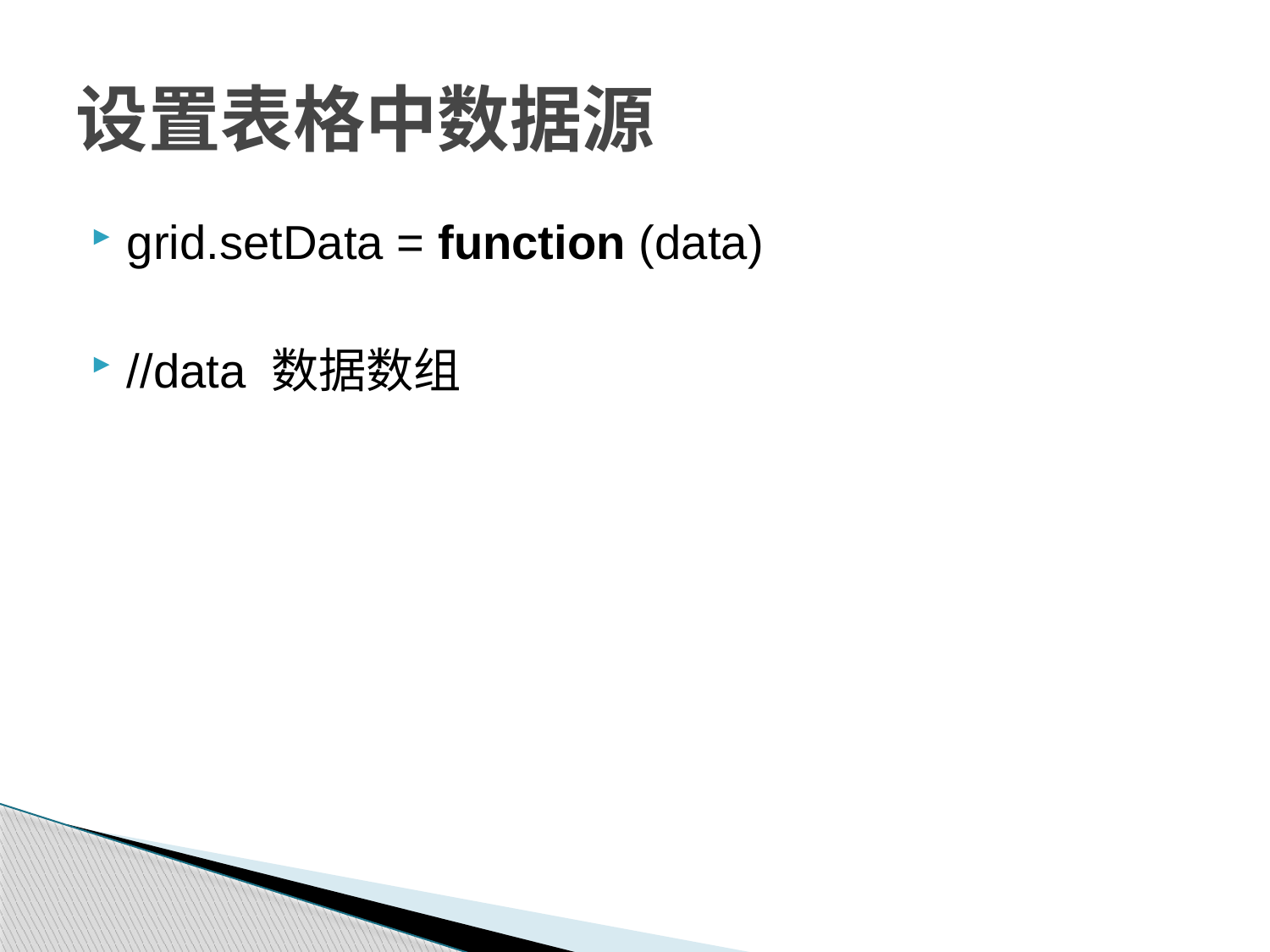

# 设置表格中数据源
grid.setData = function (data)

//data 数据数组